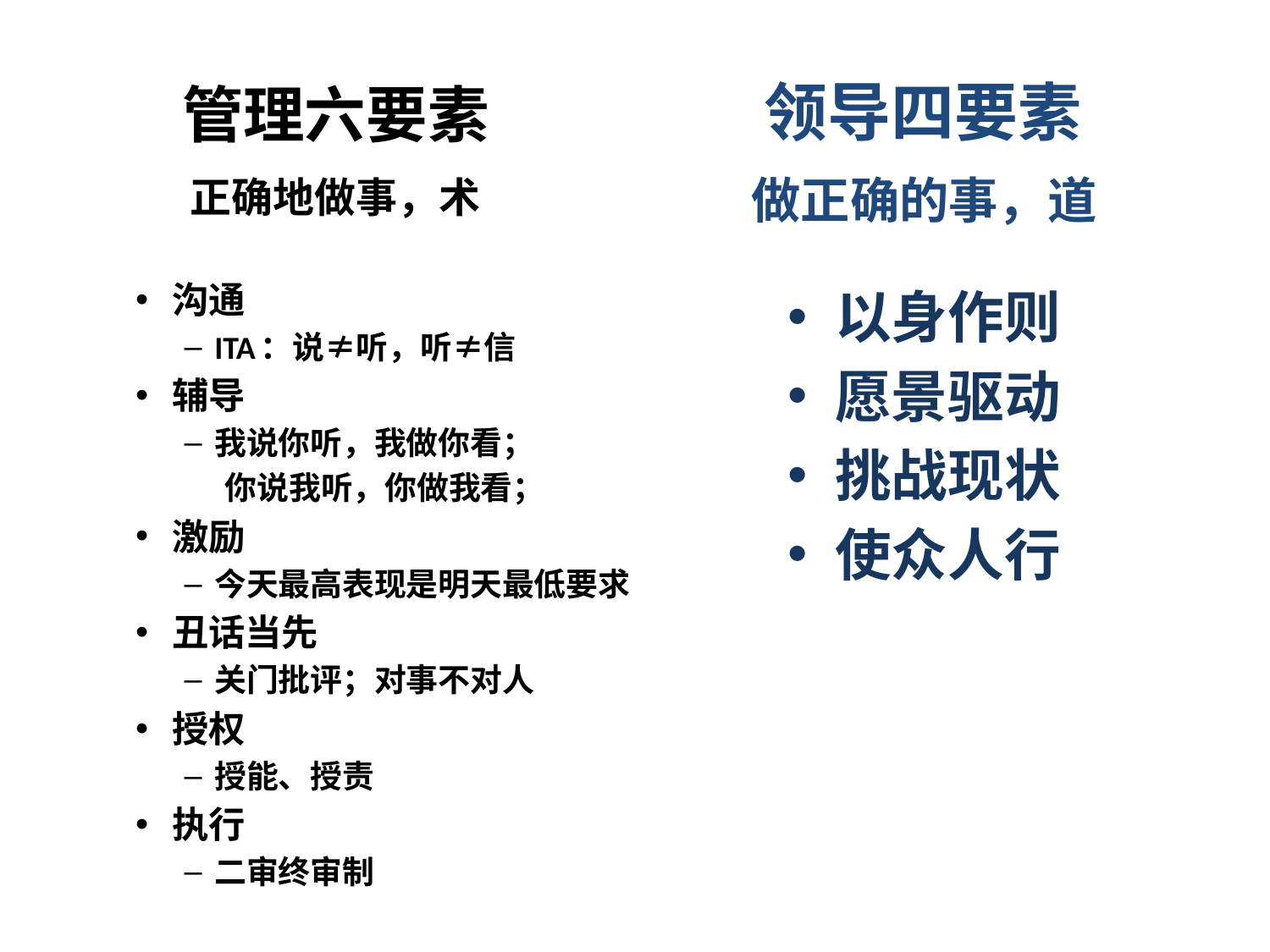

领导四要素
# 管理六要素 啊 正确地做事，术
做正确的事，道
沟通
ITA：说≠听，听≠信
辅导
我说你听，我做你看；
     你说我听，你做我看；
激励
今天最高表现是明天最低要求
丑话当先
关门批评；对事不对人
授权
授能、授责
执行
二审终审制
以身作则
愿景驱动
挑战现状
使众人行